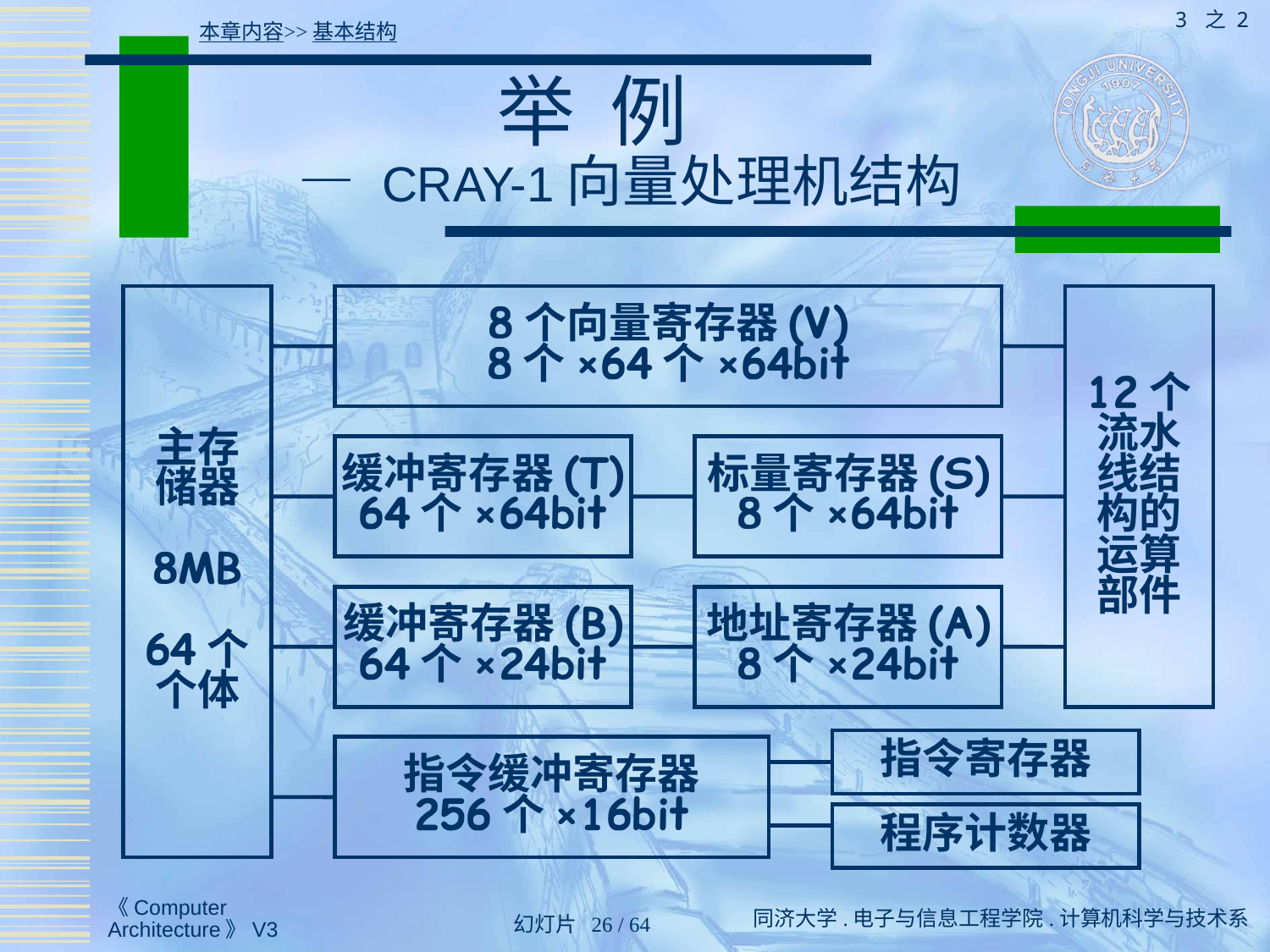

3 之 2
本章内容>>基本结构
# 举  例 — CRAY-1向量处理机结构
主存
储器

8MB

64个
个体
8个向量寄存器(V)
8个×64个×64bit
12个
流水
线结
构的
运算
部件

缓冲寄存器(T)
64个×64bit
标量寄存器(S)
8个×64bit

缓冲寄存器(B)
64个×24bit
地址寄存器(A)
8个×24bit

指令寄存器
指令缓冲寄存器
256个×16bit

程序计数器